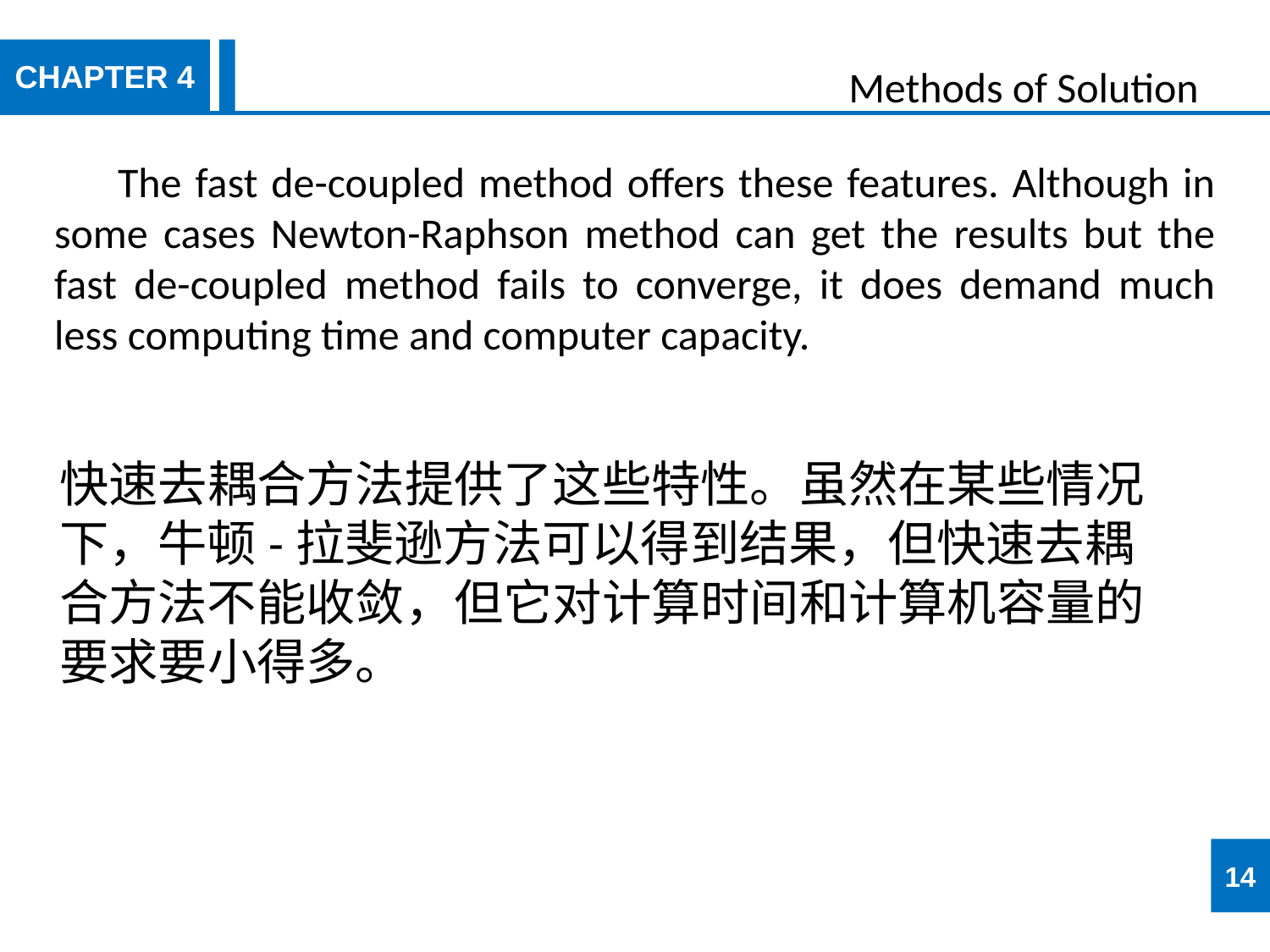

CHAPTER 4

Methods of Solution
The fast de-coupled method offers these features. Although in some cases Newton-Raphson method can get the results but the fast de-coupled method fails to converge, it does demand much less computing time and computer capacity.
快速去耦合方法提供了这些特性。虽然在某些情况下，牛顿-拉斐逊方法可以得到结果，但快速去耦合方法不能收敛，但它对计算时间和计算机容量的要求要小得多。
14